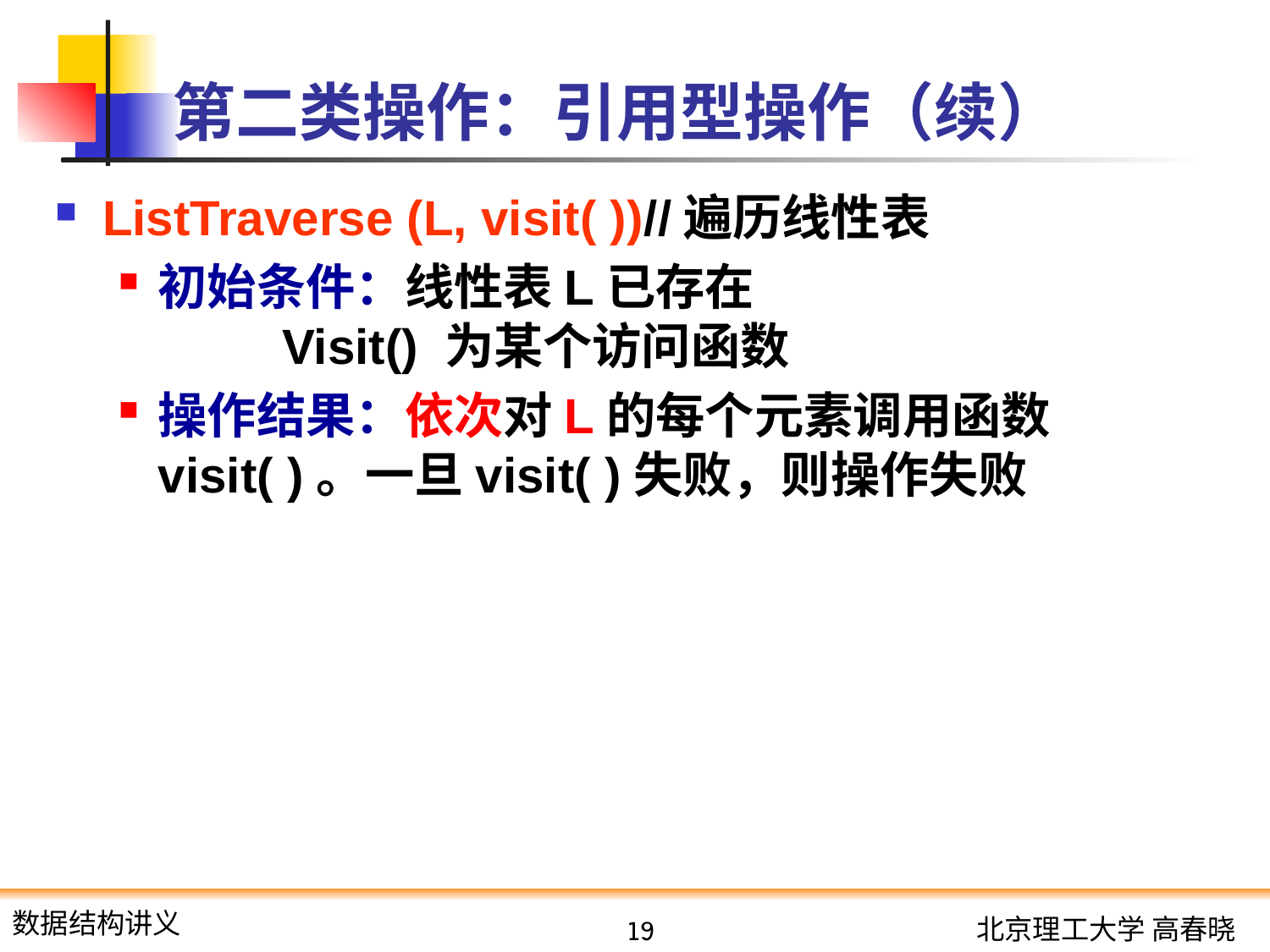

# 第二类操作：引用型操作（续）
ListTraverse (L, visit( ))//遍历线性表
初始条件：线性表L已存在
          Visit() 为某个访问函数
操作结果：依次对L的每个元素调用函数visit( )。一旦visit( )失败，则操作失败
19